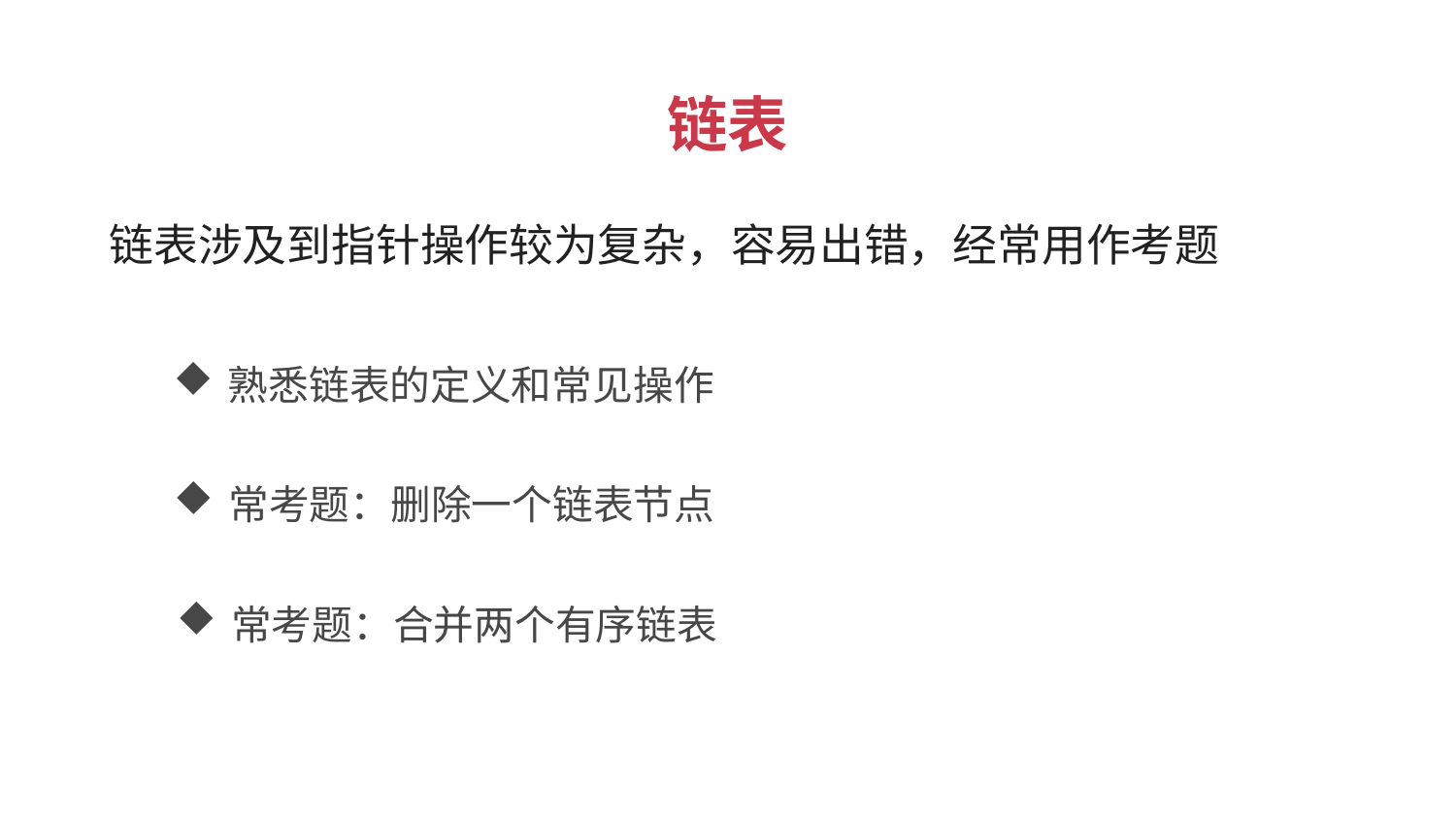

链表
 链表涉及到指针操作较为复杂，容易出错，经常用作考题
熟悉链表的定义和常见操作
常考题：删除一个链表节点
常考题：合并两个有序链表